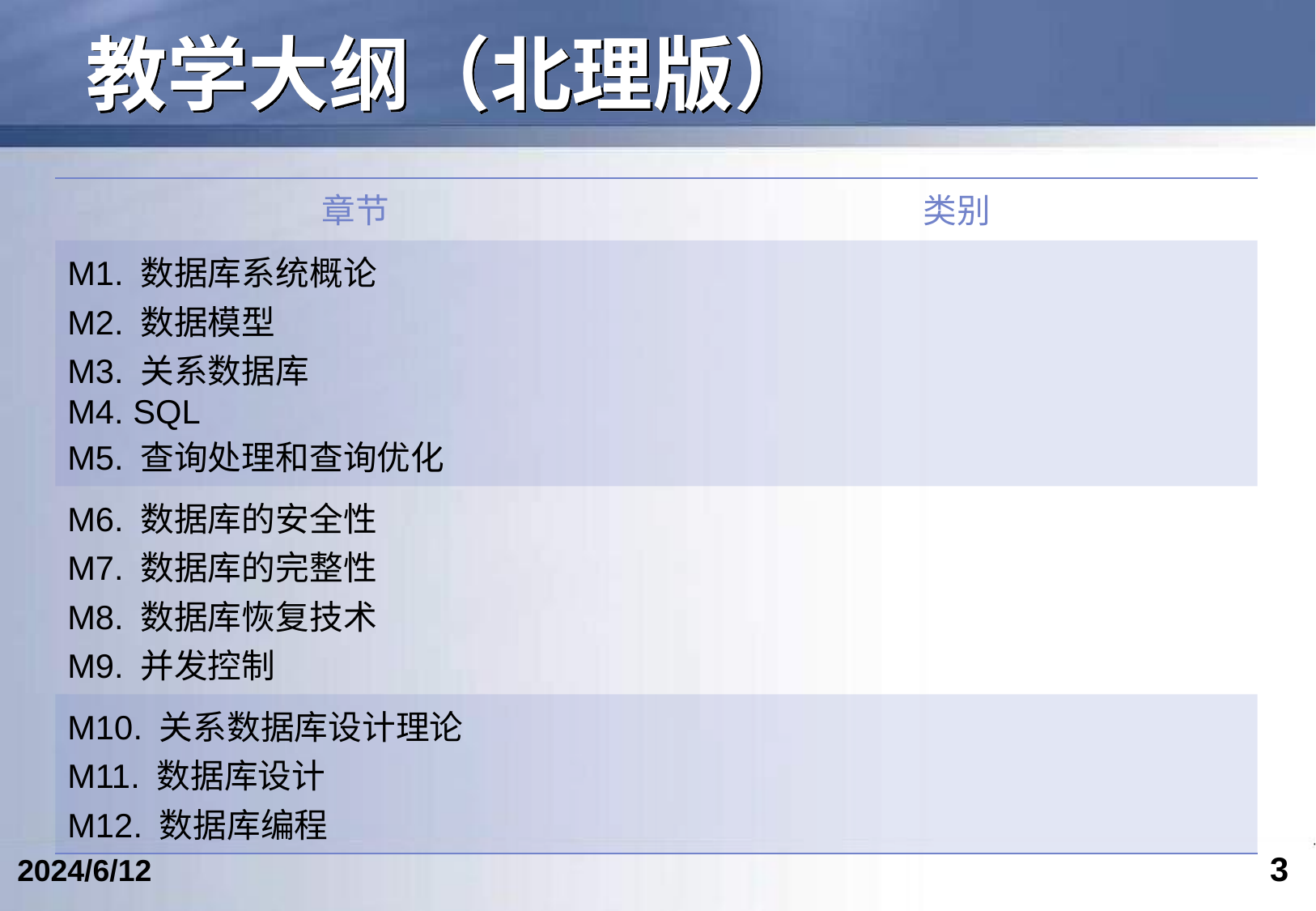

# 教学大纲（北理版）
| 章节 | 类别 |
| --- | --- |
| M1. 数据库系统概论 M2. 数据模型 M3. 关系数据库 M4. SQL M5. 查询处理和查询优化 |  |
| M6. 数据库的安全性 M7. 数据库的完整性 M8. 数据库恢复技术 M9. 并发控制 |  |
| M10. 关系数据库设计理论 M11. 数据库设计 M12. 数据库编程 |  |
3
2024/6/12